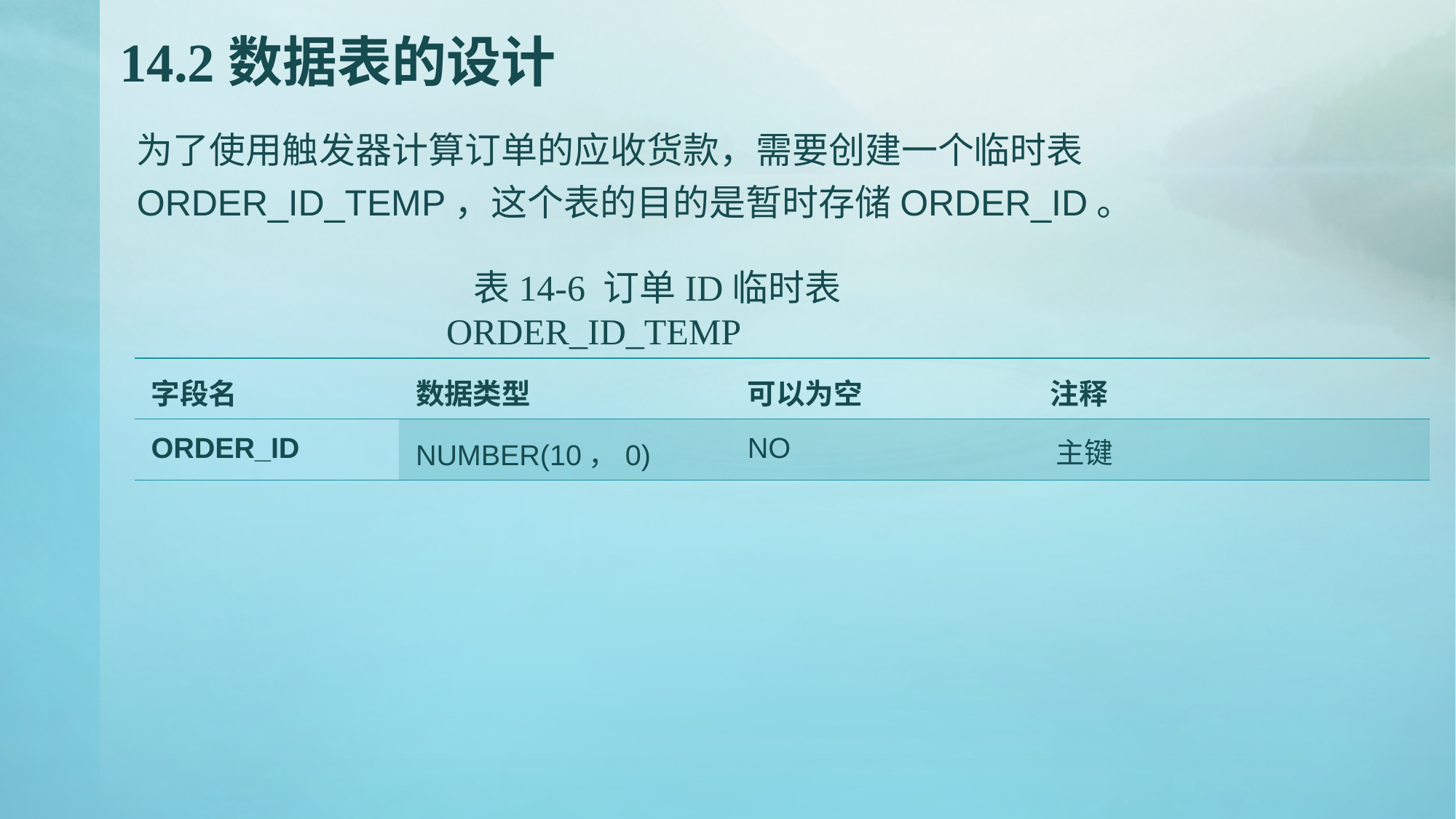

# 14.2数据表的设计
为了使用触发器计算订单的应收货款，需要创建一个临时表ORDER_ID_TEMP，这个表的目的是暂时存储ORDER_ID。
表14-6 订单ID临时表ORDER_ID_TEMP
| 字段名 | 数据类型 | 可以为空 | 注释 |  |
| --- | --- | --- | --- | --- |
| ORDER\_ID | NUMBER(10，0) | NO | 主键 |  |